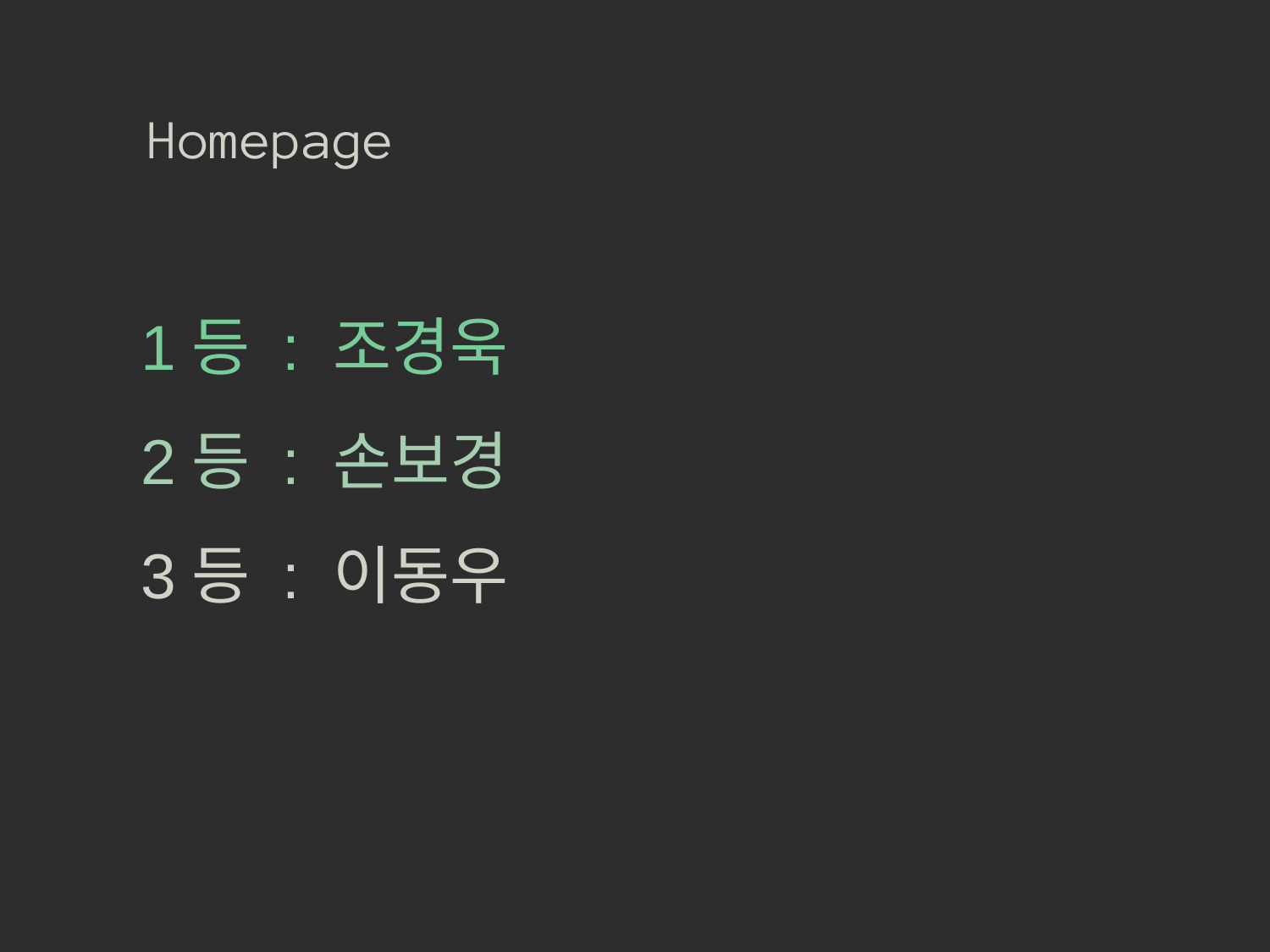

Homepage

1등 : 조경욱
2등 : 손보경
3등 : 이동우